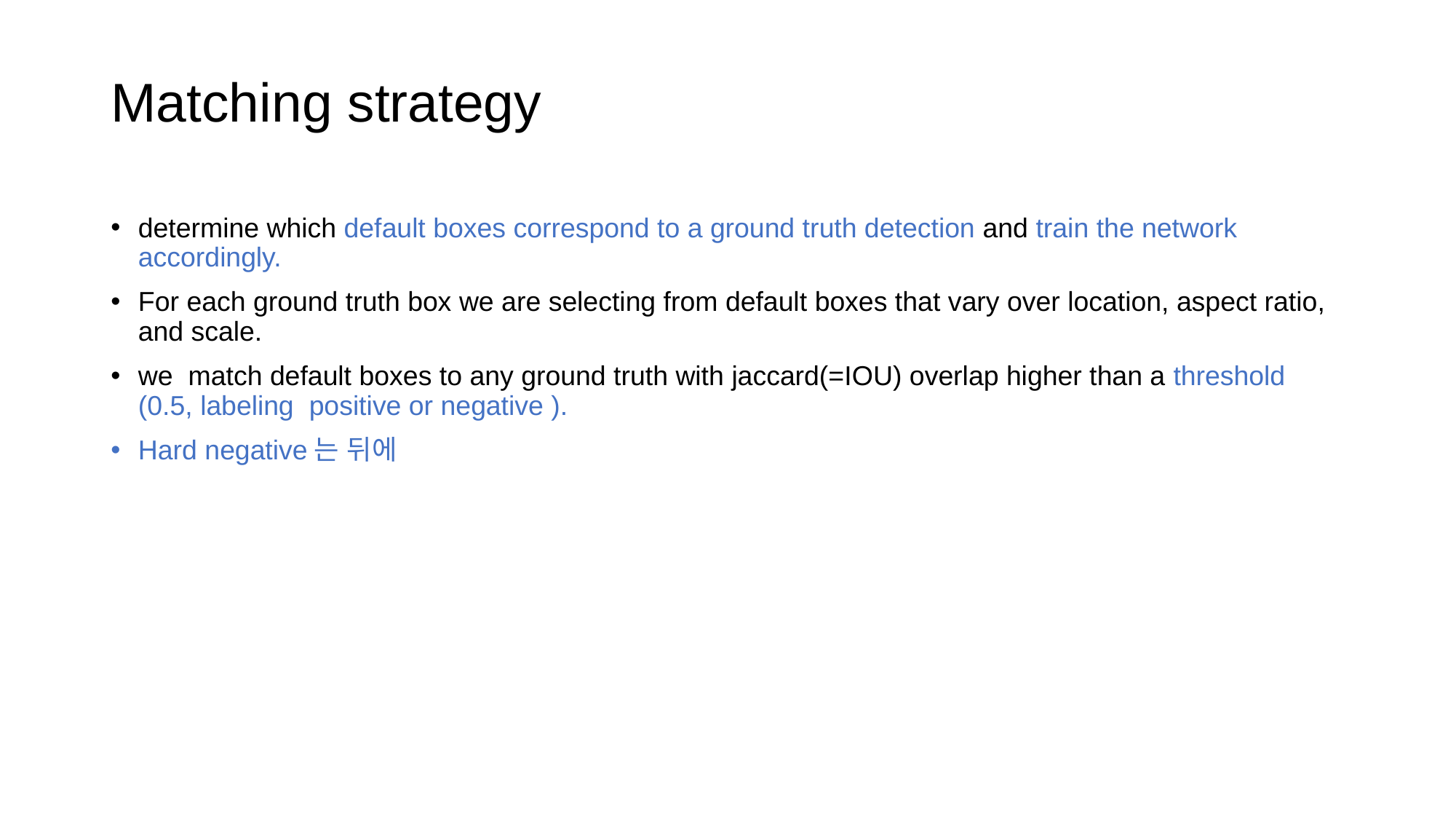

# Matching strategy
determine which default boxes correspond to a ground truth detection and train the network accordingly.
For each ground truth box we are selecting from default boxes that vary over location, aspect ratio, and scale.
we  match default boxes to any ground truth with jaccard(=IOU) overlap higher than a threshold (0.5, labeling  positive or negative ).
Hard negative는 뒤에